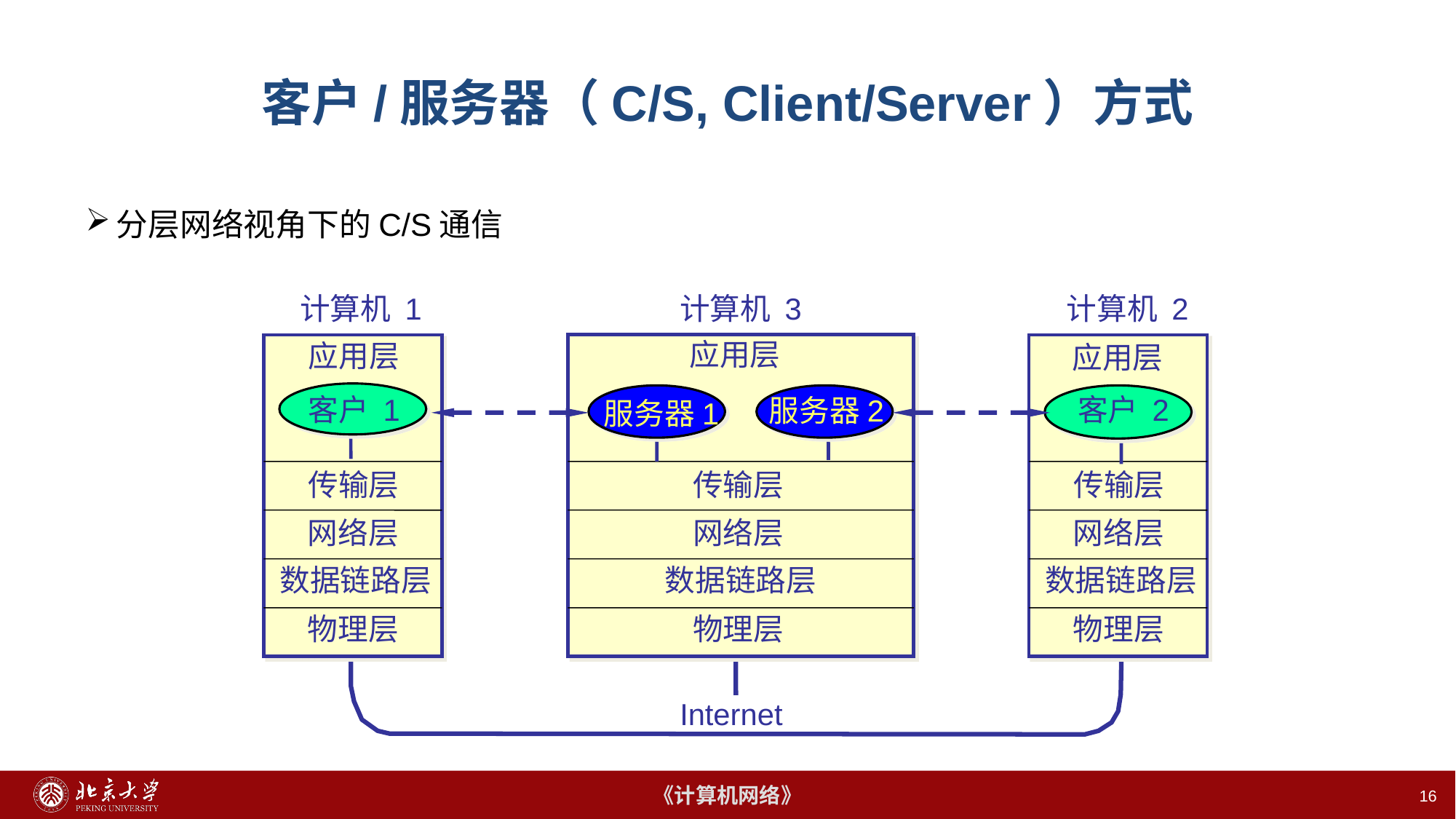

16
# 客户/服务器（C/S, Client/Server）方式
分层网络视角下的C/S通信

计算机 1
应用层

客户 1

传输层

网络层

数据链路层

物理层

计算机 3
计算机 2
应用层
应用层

客户 2
服务器2
服务器1

传输层
传输层

网络层
网络层

数据链路层
数据链路层

物理层
物理层

Internet